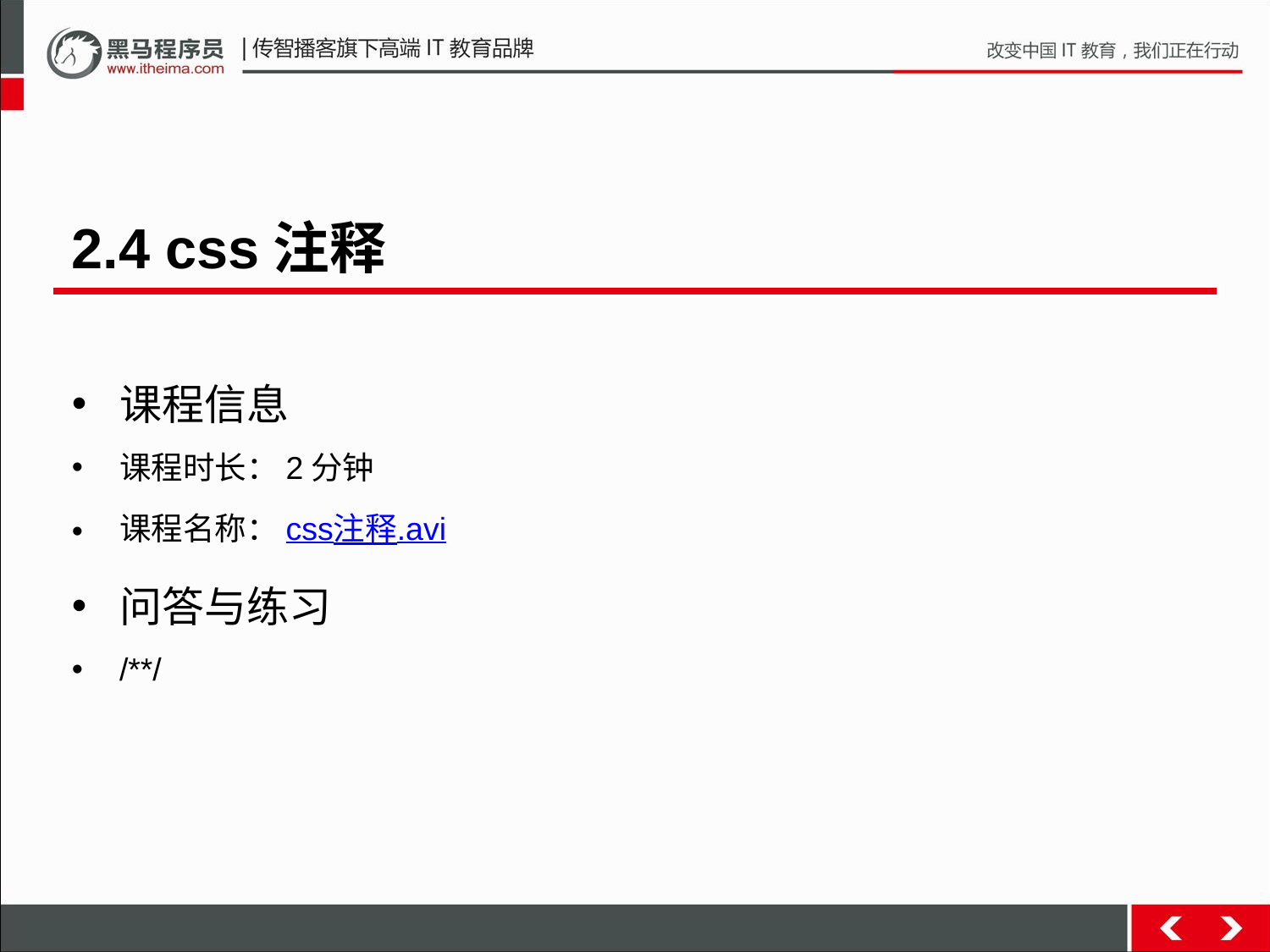

2.4 css注释
课程信息
课程时长：2分钟
课程名称：css注释.avi
问答与练习
/**/